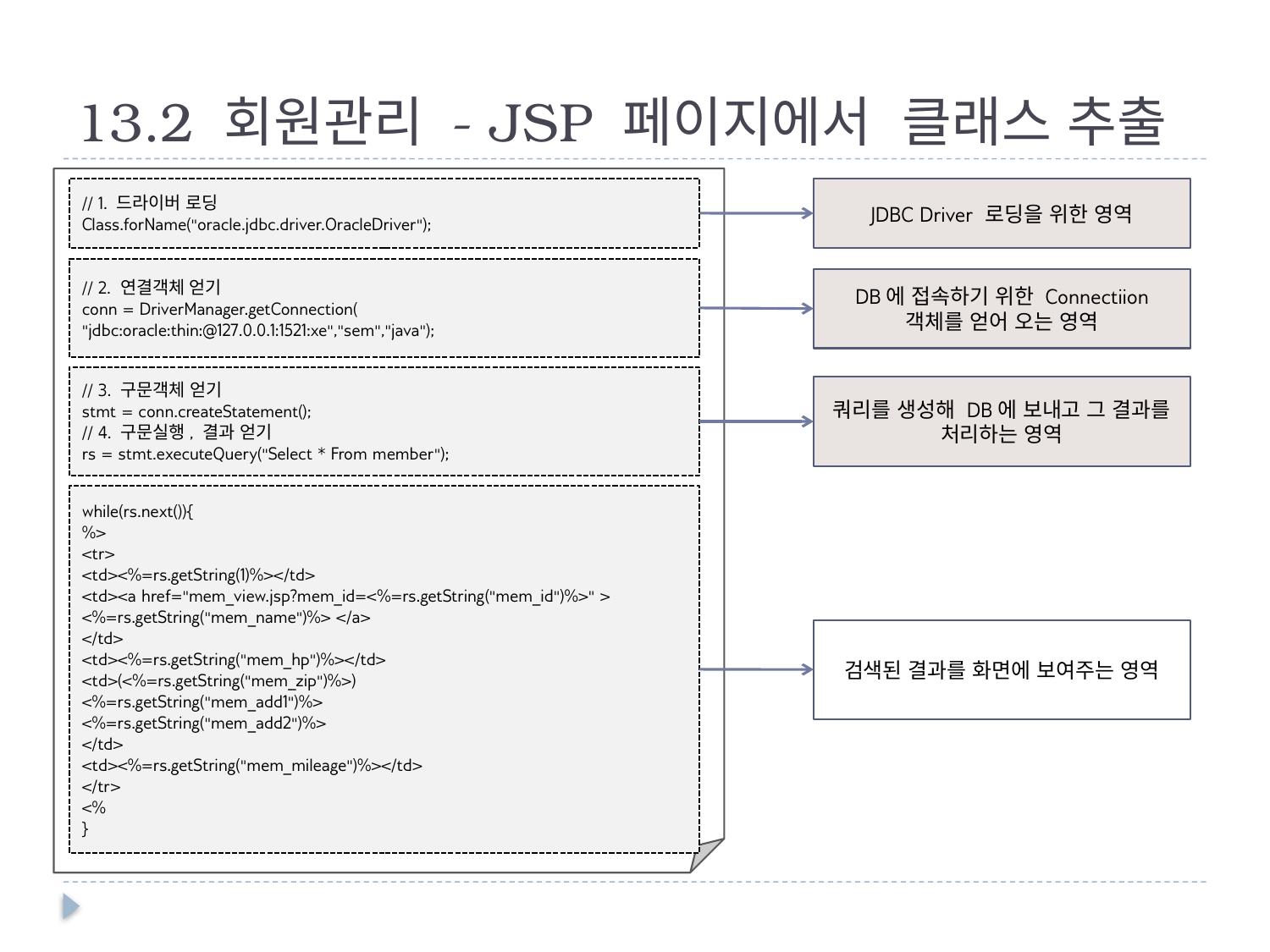

# 13.2 회원관리 - JSP 페이지에서  클래스 추출

// 1. 드라이버 로딩
Class.forName("oracle.jdbc.driver.OracleDriver");
JDBC Driver 로딩을 위한 영역
// 2. 연결객체 얻기
conn = DriverManager.getConnection(
"jdbc:oracle:thin:@127.0.0.1:1521:xe","sem","java");
DB에 접속하기 위한 Connectiion 객체를 얻어 오는 영역
// 3. 구문객체 얻기
stmt = conn.createStatement();
// 4. 구문실행, 결과 얻기
rs = stmt.executeQuery("Select * From member");
쿼리를 생성해 DB에 보내고 그 결과를 처리하는 영역
while(rs.next()){
%>
<tr>
<td><%=rs.getString(1)%></td>
<td><a href="mem_view.jsp?mem_id=<%=rs.getString("mem_id")%>" >
<%=rs.getString("mem_name")%> </a>
</td>
<td><%=rs.getString("mem_hp")%></td>
<td>(<%=rs.getString("mem_zip")%>)
<%=rs.getString("mem_add1")%>
<%=rs.getString("mem_add2")%>
</td>
<td><%=rs.getString("mem_mileage")%></td>
</tr>
<%
}
검색된 결과를 화면에 보여주는 영역